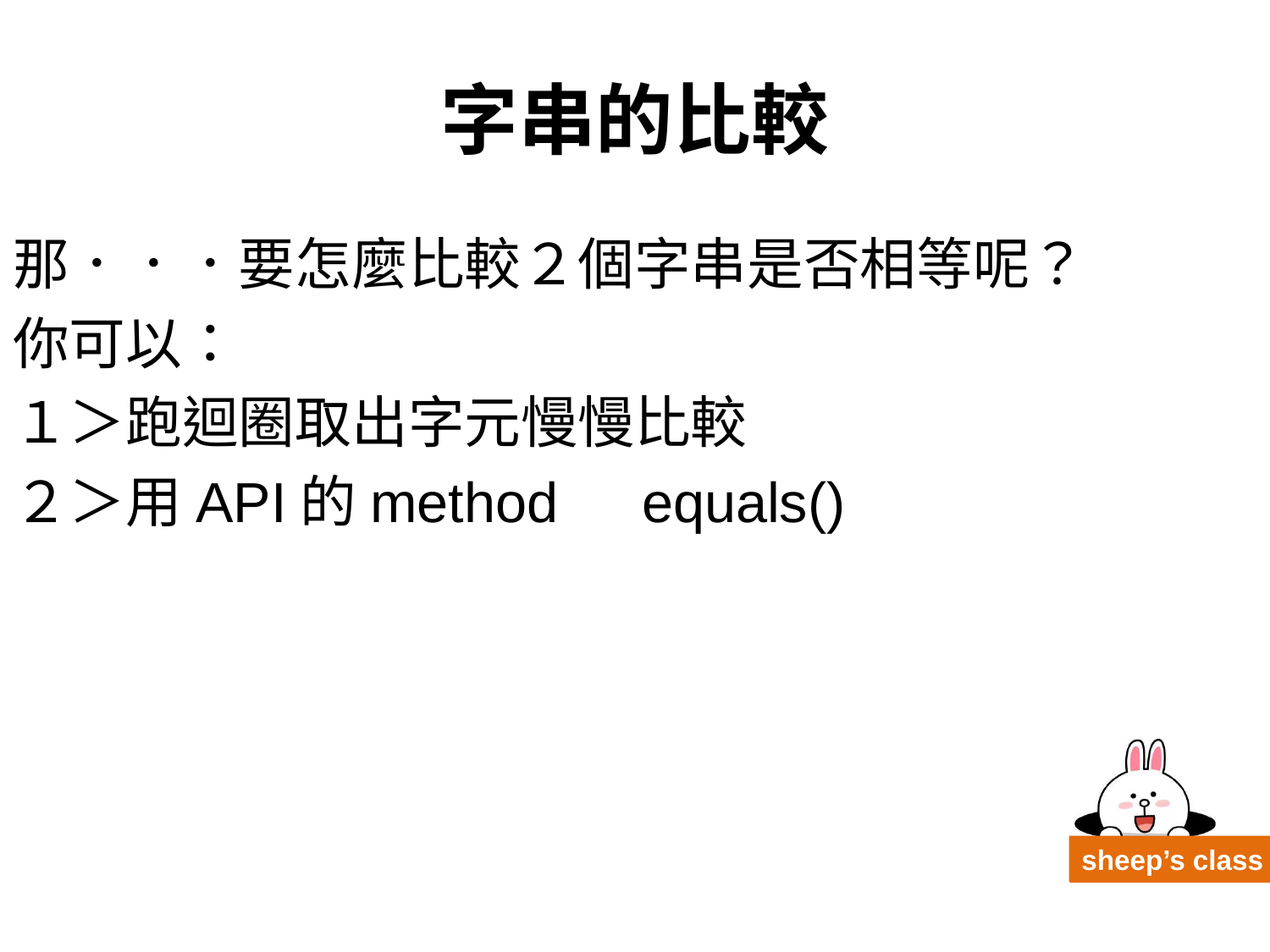

# 字串的比較
那．．．要怎麼比較２個字串是否相等呢？
你可以：
１＞跑迴圈取出字元慢慢比較
２＞用API的method　equals()